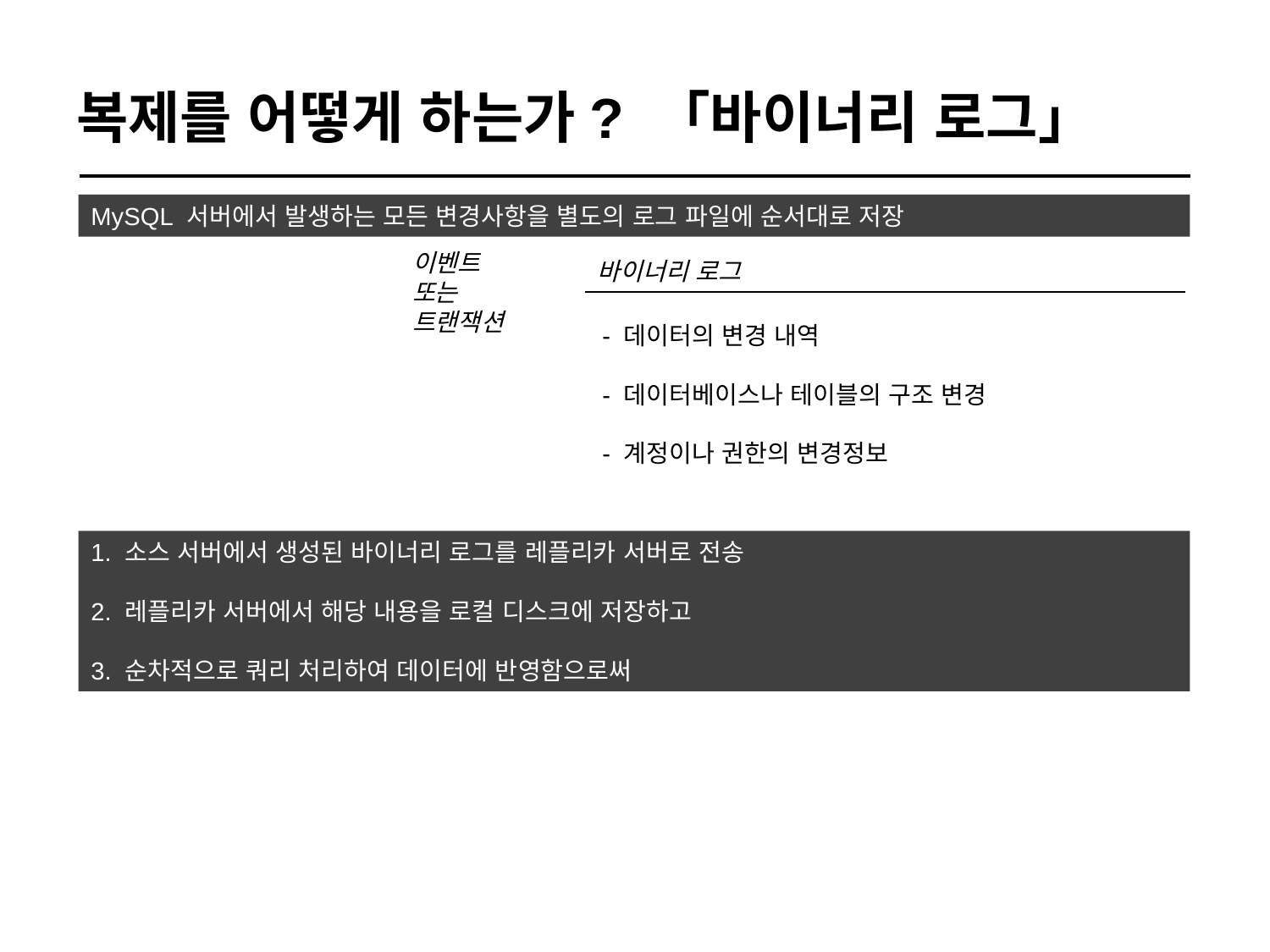

# 복제를 어떻게 하는가? 「바이너리 로그」
MySQL 서버에서 발생하는 모든 변경사항을 별도의 로그 파일에 순서대로 저장
이벤트
또는 트랜잭션
바이너리 로그
- 데이터의 변경 내역

- 데이터베이스나 테이블의 구조 변경

- 계정이나 권한의 변경정보
1. 소스 서버에서 생성된 바이너리 로그를 레플리카 서버로 전송
2. 레플리카 서버에서 해당 내용을 로컬 디스크에 저장하고
3. 순차적으로 쿼리 처리하여 데이터에 반영함으로써